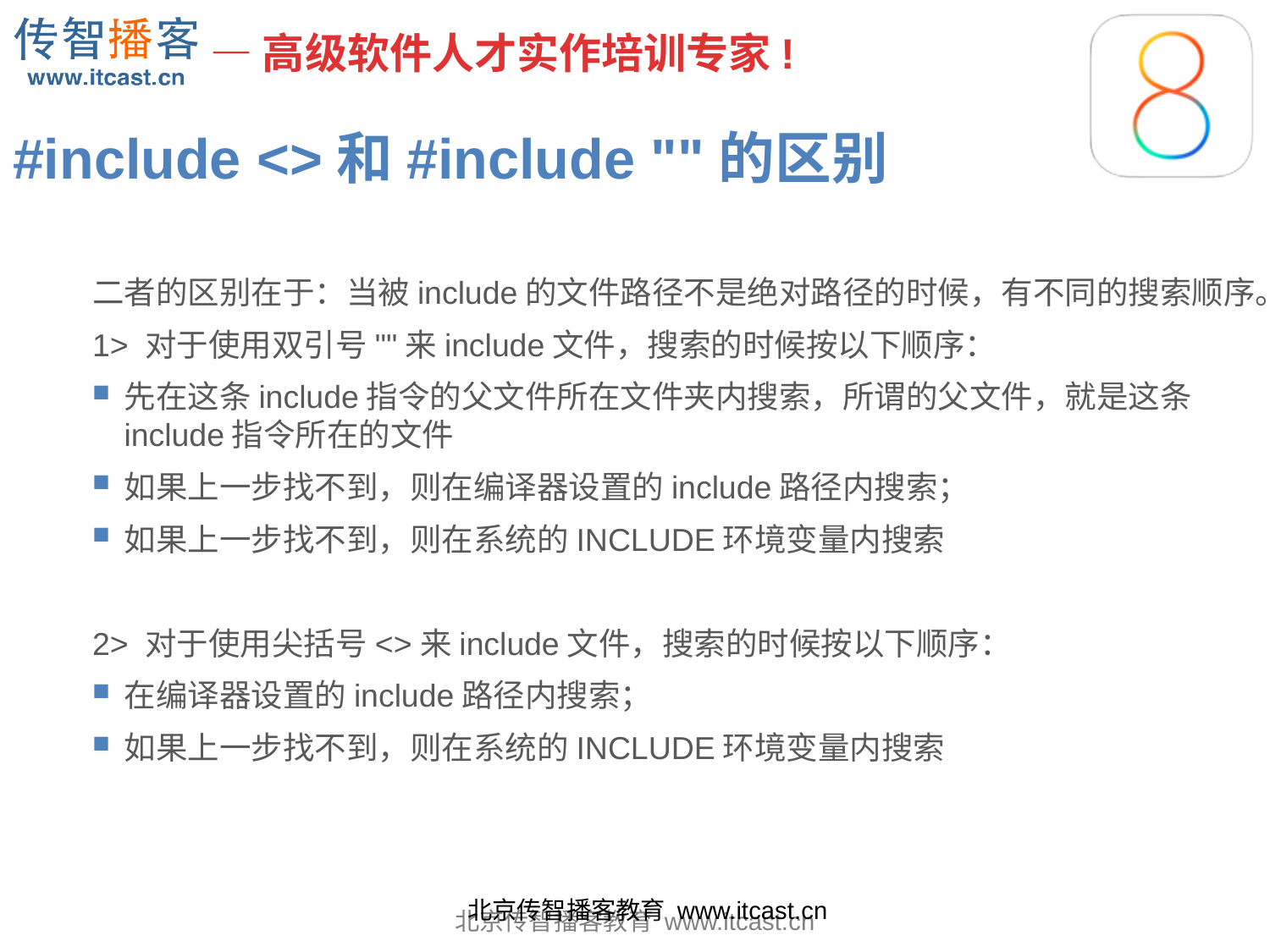

#include <>和#include ""的区别
二者的区别在于：当被include的文件路径不是绝对路径的时候，有不同的搜索顺序。
1> 对于使用双引号""来include文件，搜索的时候按以下顺序：
先在这条include指令的父文件所在文件夹内搜索，所谓的父文件，就是这条include指令所在的文件
如果上一步找不到，则在编译器设置的include路径内搜索；
如果上一步找不到，则在系统的INCLUDE环境变量内搜索

2> 对于使用尖括号<>来include文件，搜索的时候按以下顺序：
在编译器设置的include路径内搜索；
如果上一步找不到，则在系统的INCLUDE环境变量内搜索
北京传智播客教育 www.itcast.cn